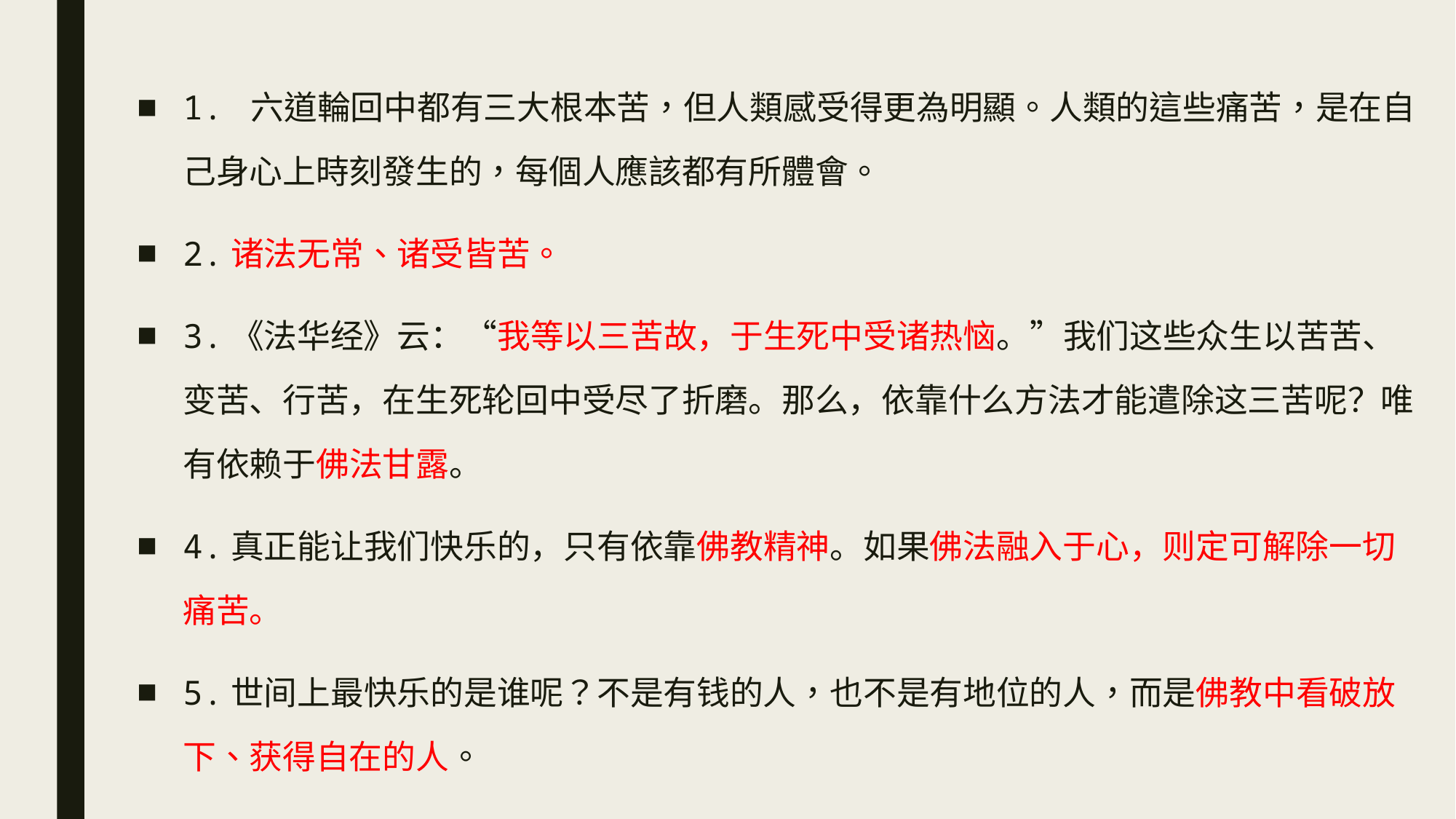

1. 六道輪回中都有三大根本苦，但人類感受得更為明顯。人類的這些痛苦，是在自己身心上時刻發生的，每個人應該都有所體會。
2.诸法无常、诸受皆苦。
3.《法华经》云：“我等以三苦故，于生死中受诸热恼。”我们这些众生以苦苦、变苦、行苦，在生死轮回中受尽了折磨。那么，依靠什么方法才能遣除这三苦呢？唯有依赖于佛法甘露。
4.真正能让我们快乐的，只有依靠佛教精神。如果佛法融入于心，则定可解除一切痛苦。
5.世间上最快乐的是谁呢？不是有钱的人，也不是有地位的人，而是佛教中看破放下、获得自在的人。